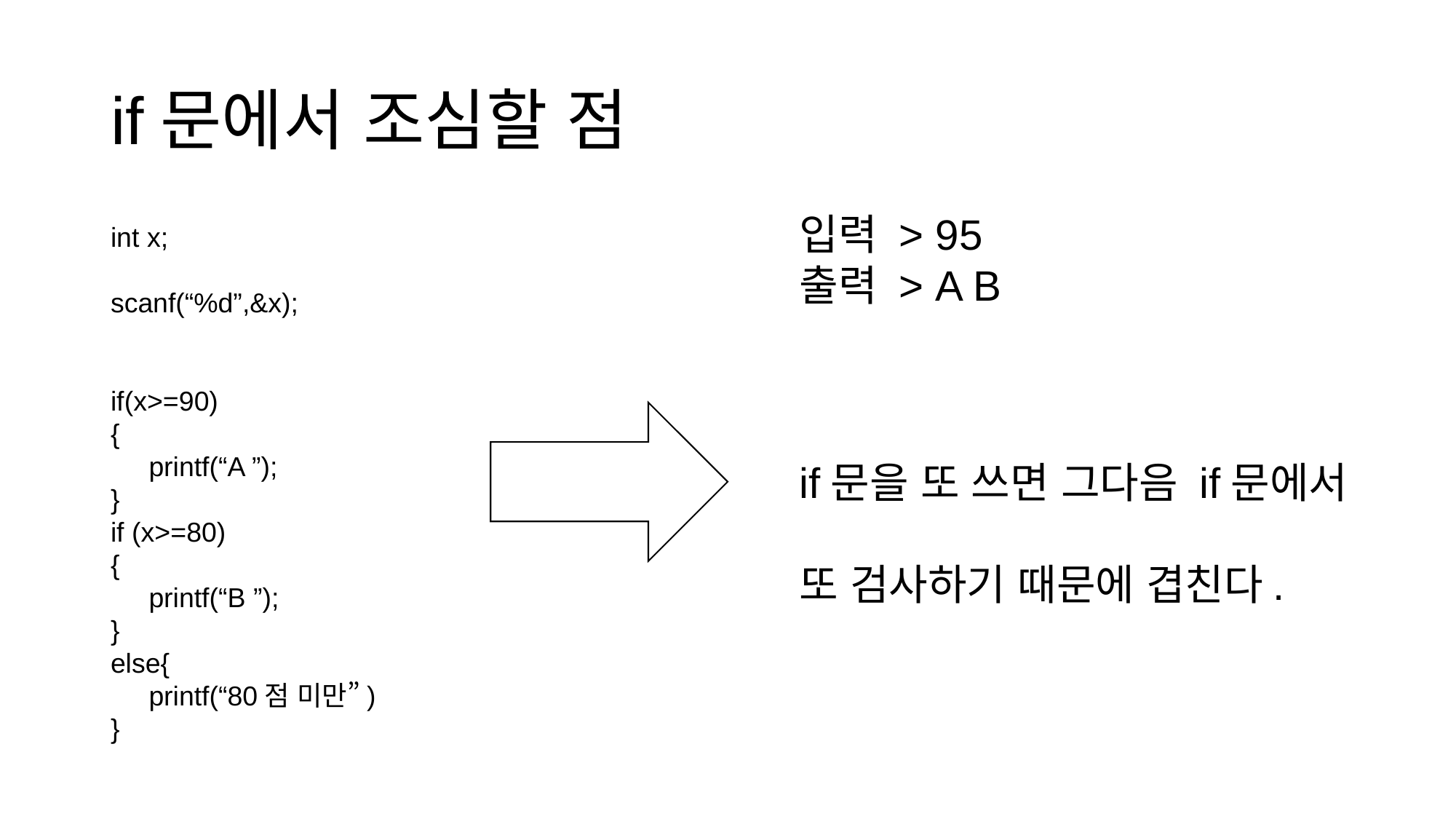

# if문에서 조심할 점
int x;

scanf(“%d”,&x);

if(x>=90)
{
     printf(“A ”);
}
if (x>=80)
{
     printf(“B ”);
}
else{
     printf(“80점 미만”)
}
입력 > 95
출력 > A B
if문을 또 쓰면 그다음 if문에서

또 검사하기 때문에 겹친다.